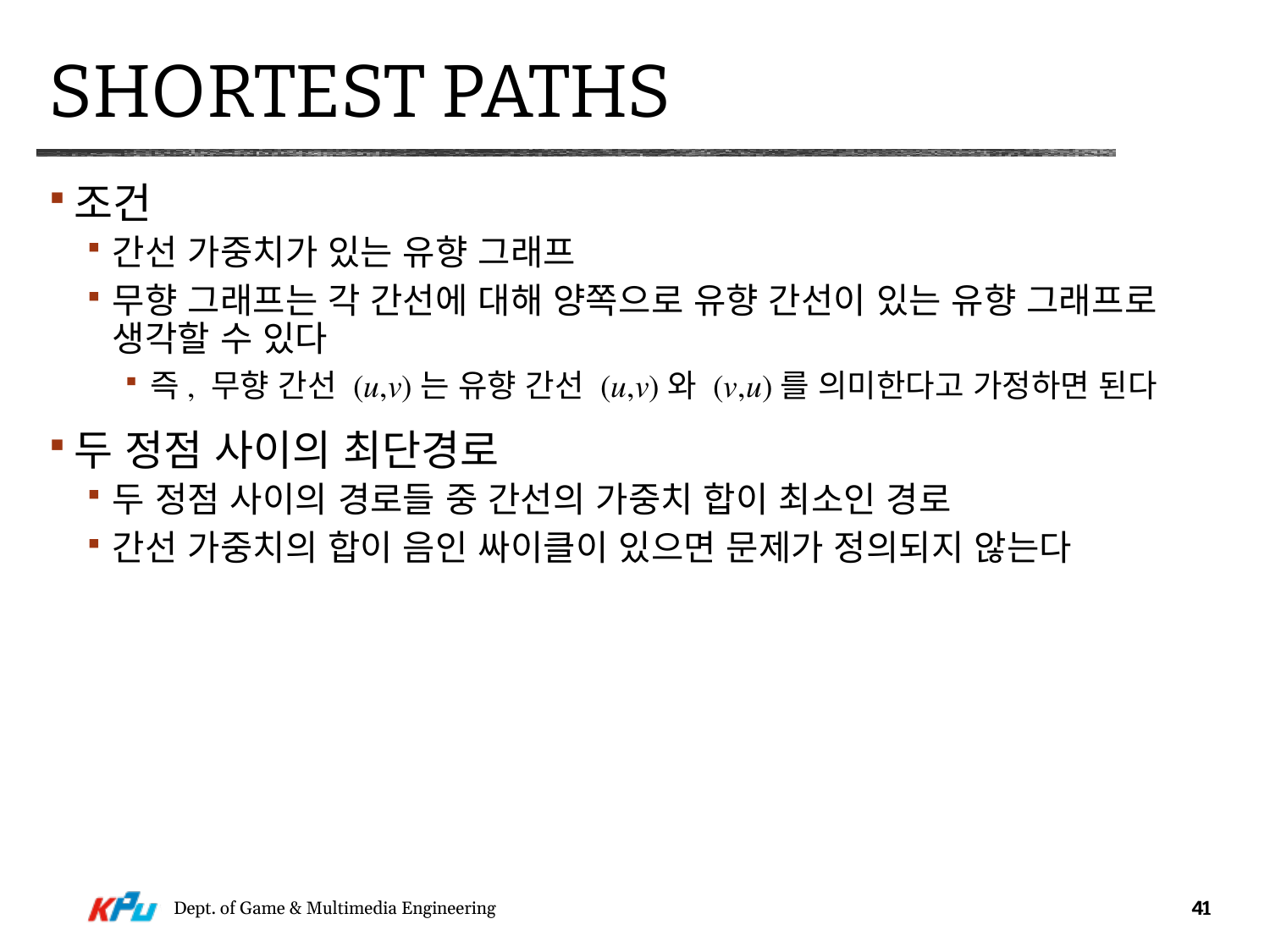

# Shortest Paths
조건
간선 가중치가 있는 유향 그래프
무향 그래프는 각 간선에 대해 양쪽으로 유향 간선이 있는 유향 그래프로 생각할 수 있다
즉, 무향 간선 (u,v)는 유향 간선 (u,v)와 (v,u)를 의미한다고 가정하면 된다
두 정점 사이의 최단경로
두 정점 사이의 경로들 중 간선의 가중치 합이 최소인 경로
간선 가중치의 합이 음인 싸이클이 있으면 문제가 정의되지 않는다
Dept. of Game & Multimedia Engineering
41